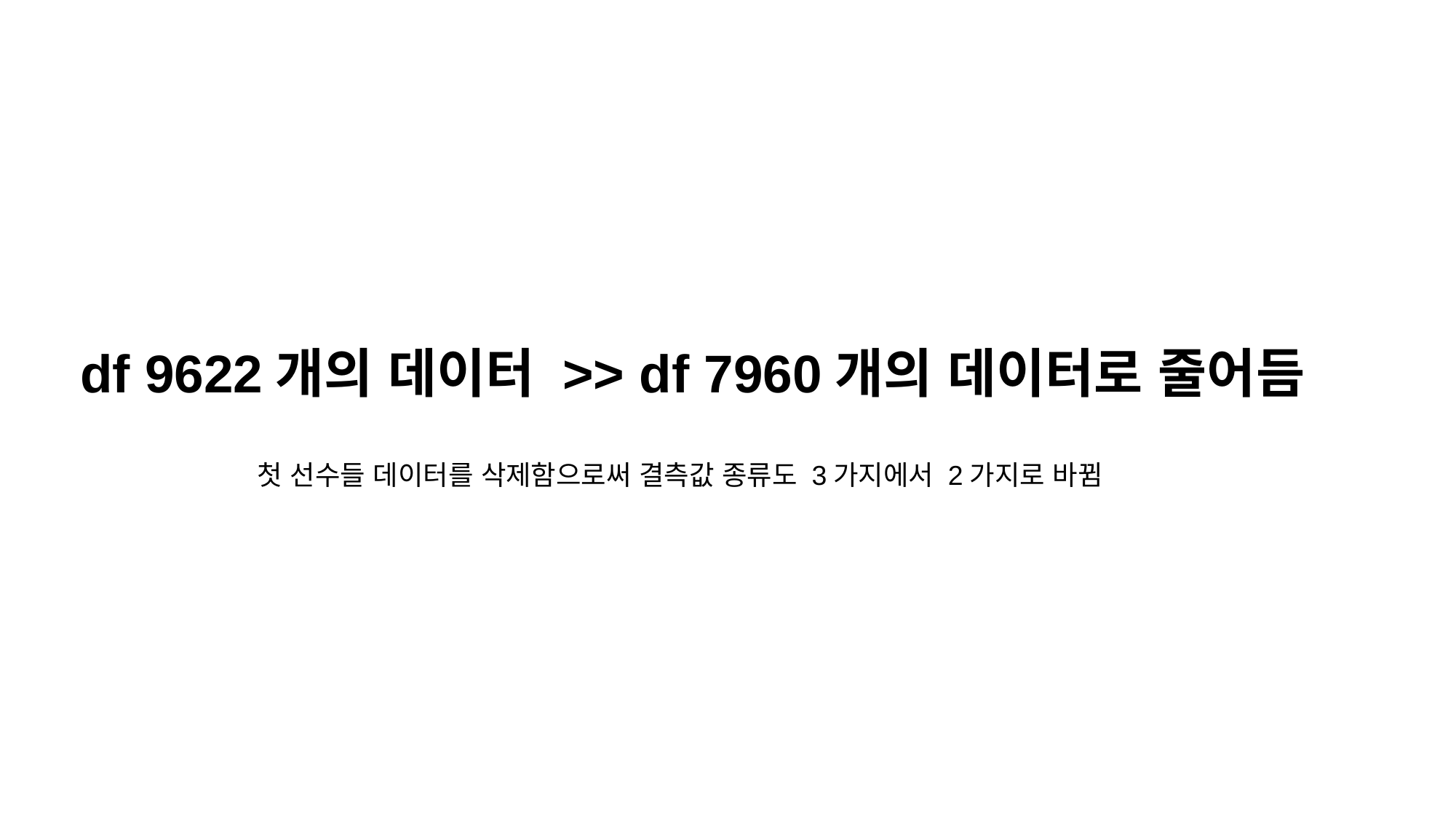

df 9622개의 데이터 >> df 7960개의 데이터로 줄어듬
첫 선수들 데이터를 삭제함으로써 결측값 종류도 3가지에서 2가지로 바뀜